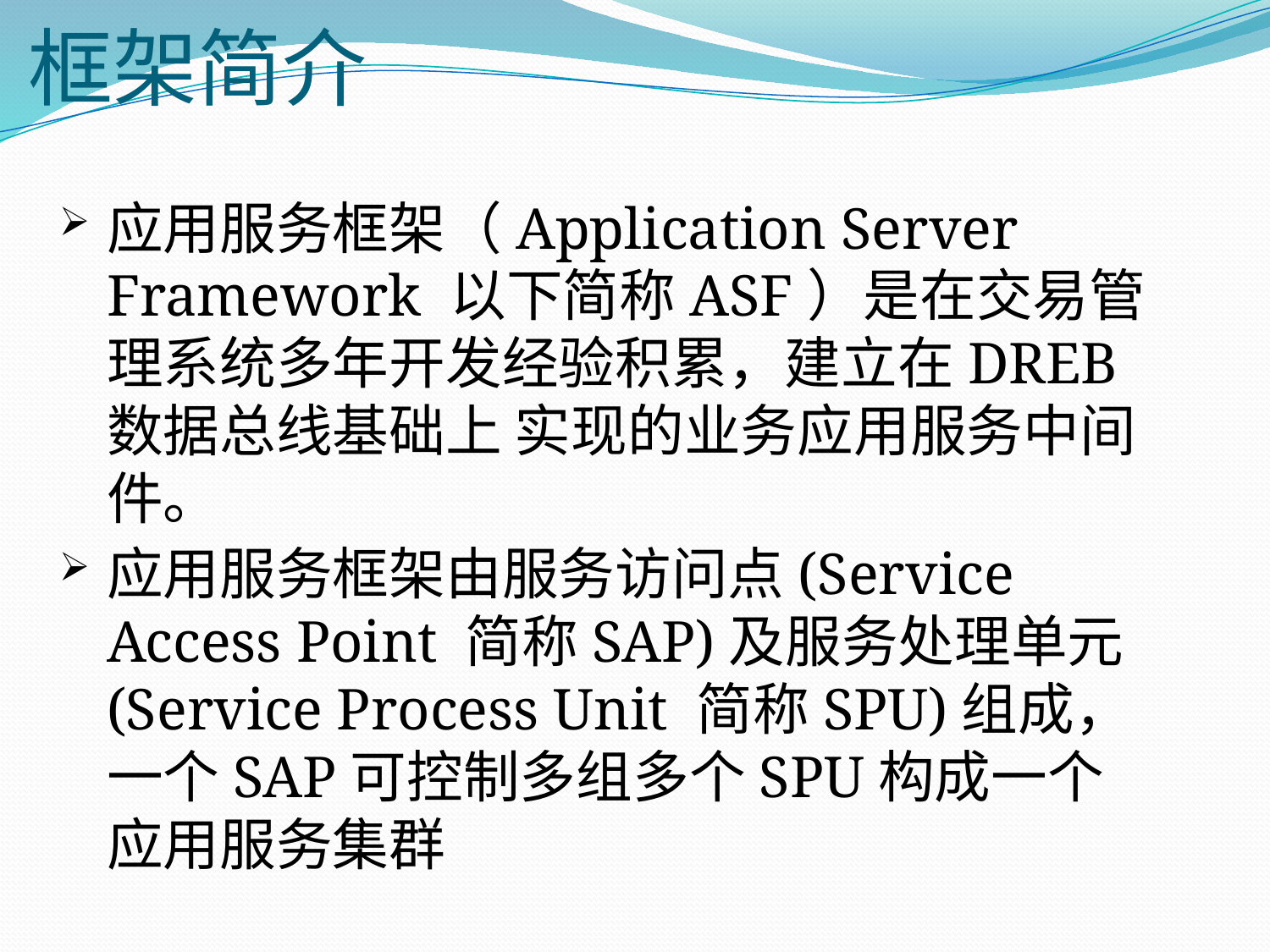

# 框架简介
应用服务框架（Application Server Framework 以下简称ASF）是在交易管理系统多年开发经验积累，建立在DREB数据总线基础上 实现的业务应用服务中间件。
应用服务框架由服务访问点(Service Access Point 简称SAP)及服务处理单元(Service Process Unit 简称SPU)组成，一个SAP可控制多组多个SPU构成一个应用服务集群